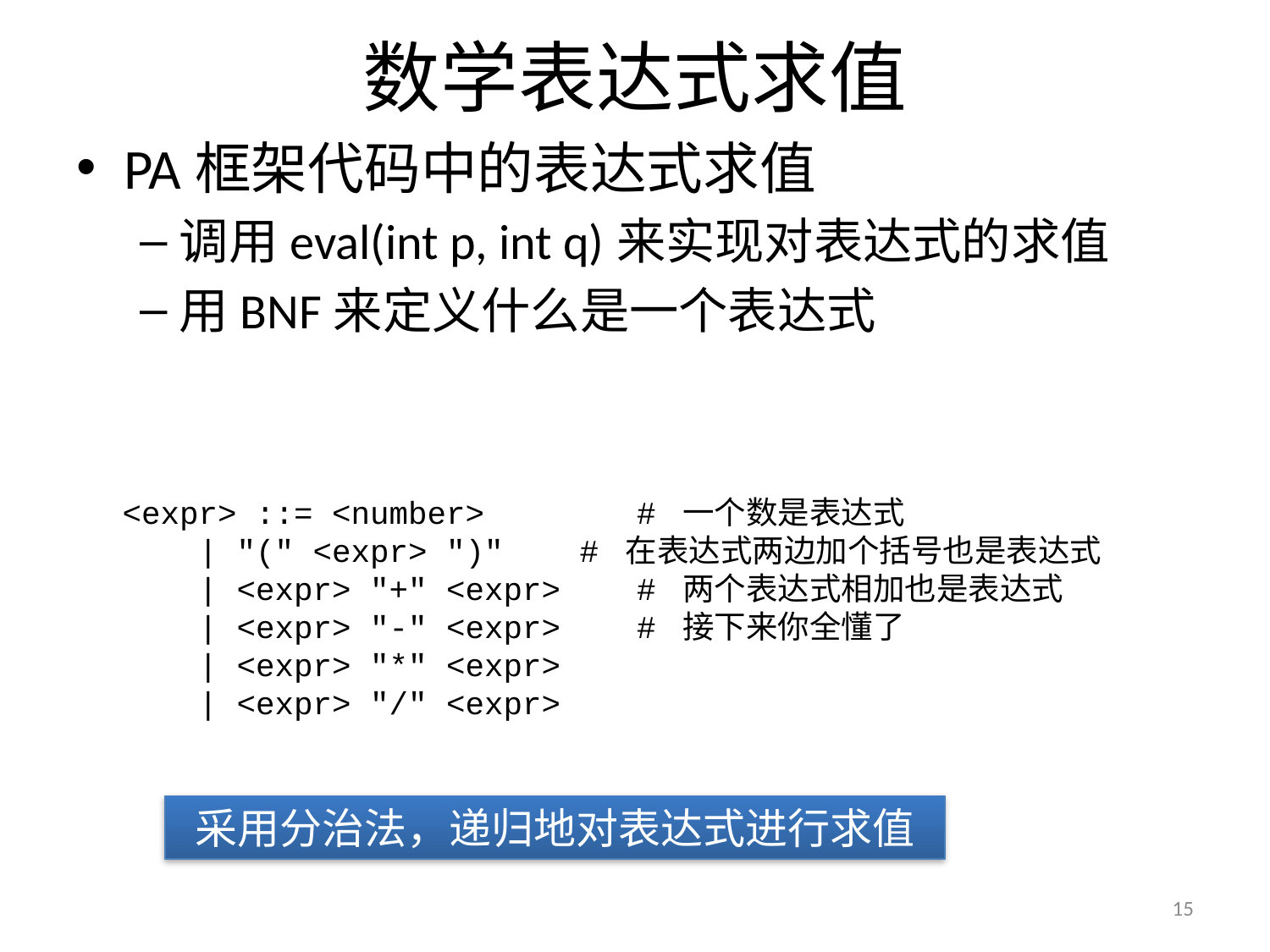

# 数学表达式求值
PA框架代码中的表达式求值
调用eval(int p, int q)来实现对表达式的求值
用BNF来定义什么是一个表达式
<expr> ::= <number>        # 一个数是表达式
    | "(" <expr> ")"    # 在表达式两边加个括号也是表达式
    | <expr> "+" <expr>    # 两个表达式相加也是表达式
    | <expr> "-" <expr>    # 接下来你全懂了
    | <expr> "*" <expr>
    | <expr> "/" <expr>
采用分治法，递归地对表达式进行求值
15